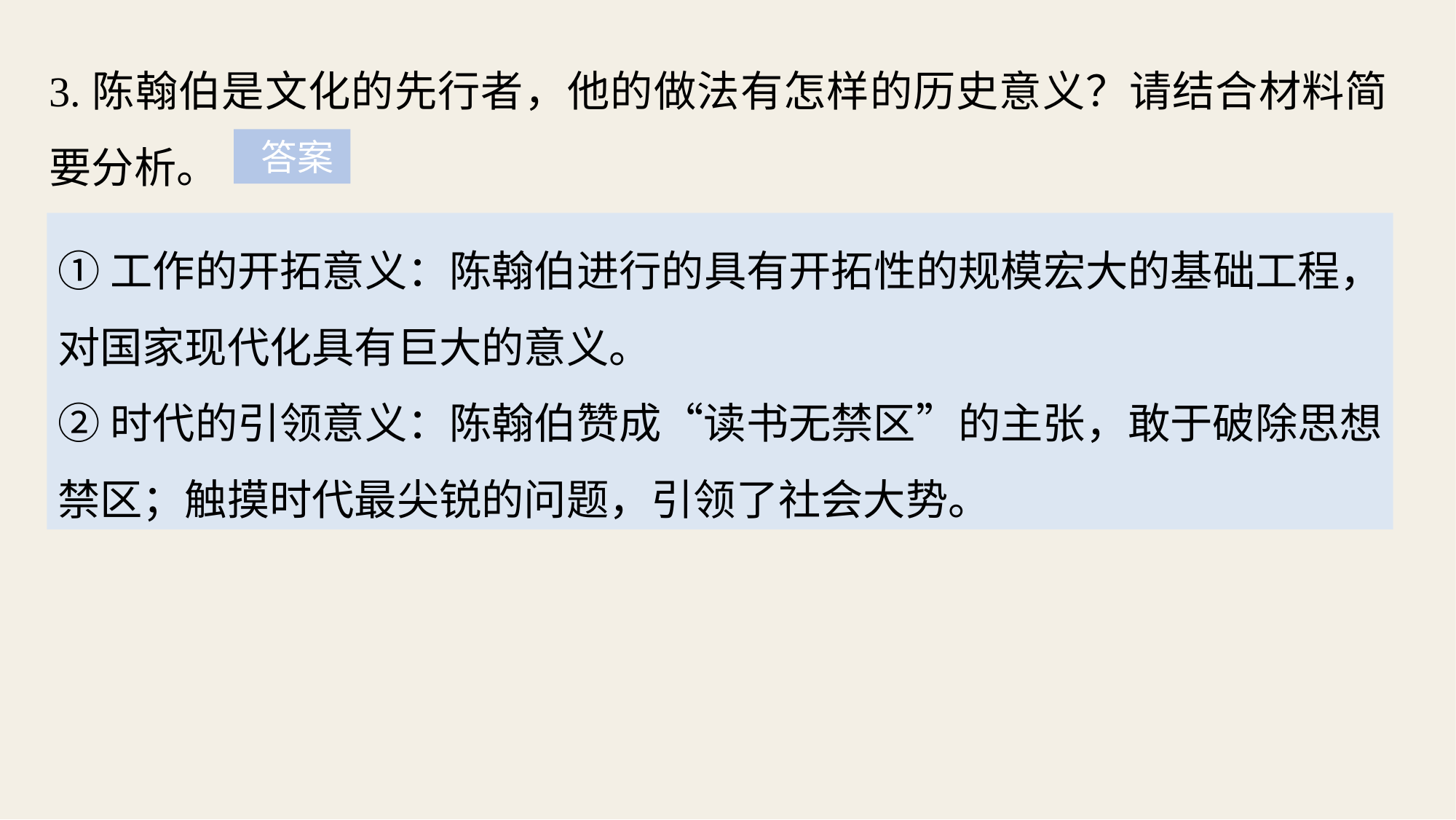

3.陈翰伯是文化的先行者，他的做法有怎样的历史意义？请结合材料简要分析。
 答案
①工作的开拓意义：陈翰伯进行的具有开拓性的规模宏大的基础工程，对国家现代化具有巨大的意义。
②时代的引领意义：陈翰伯赞成“读书无禁区”的主张，敢于破除思想禁区；触摸时代最尖锐的问题，引领了社会大势。